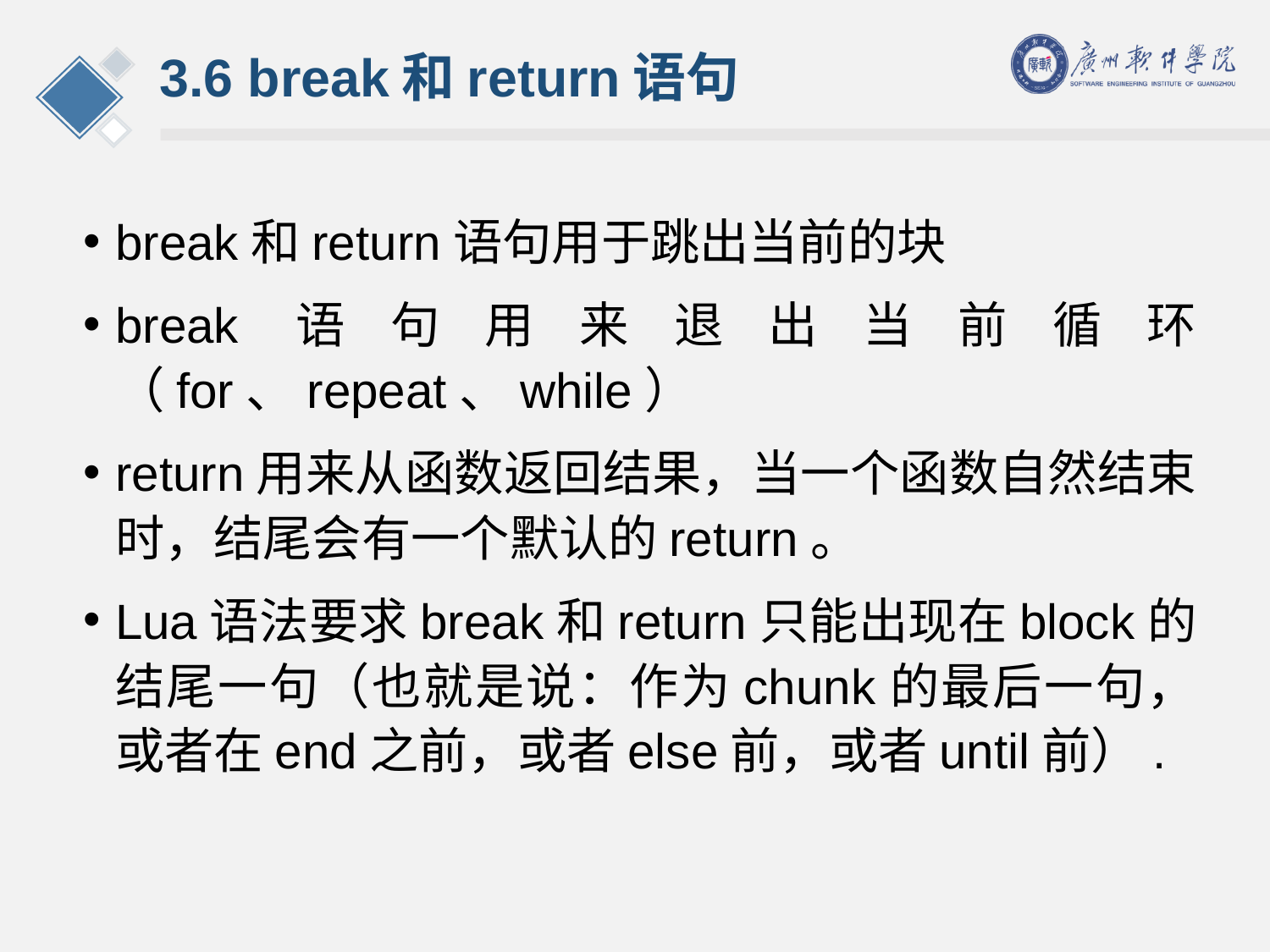

# 3.6 break和return语句
break和return语句用于跳出当前的块
break语句用来退出当前循环（for、repeat、while）
return用来从函数返回结果，当一个函数自然结束时，结尾会有一个默认的return。
Lua语法要求break和return只能出现在block的结尾一句（也就是说：作为chunk的最后一句，或者在end之前，或者else前，或者until前）.